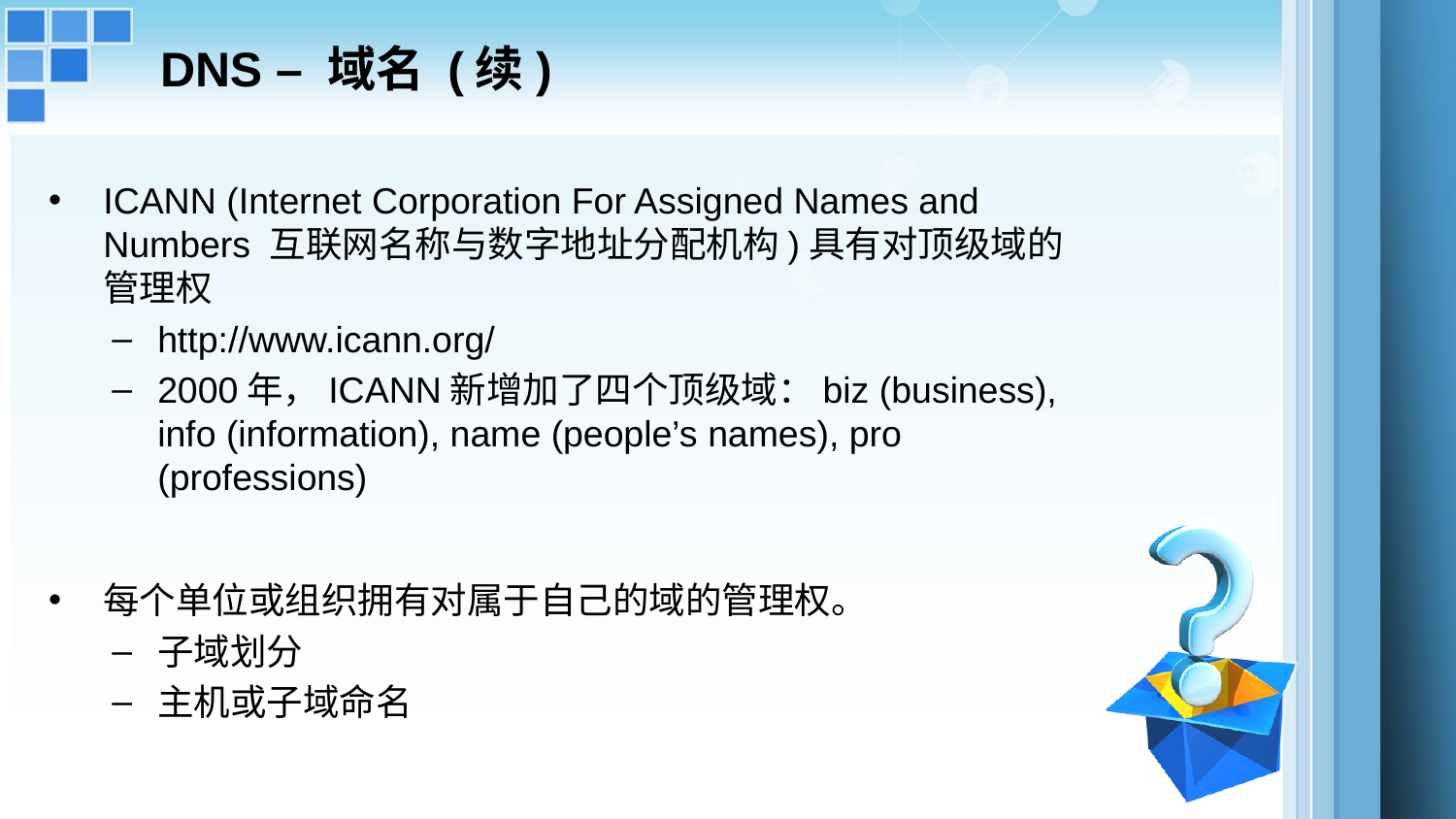

# DNS – 域名 (续)
ICANN (Internet Corporation For Assigned Names and Numbers 互联网名称与数字地址分配机构)具有对顶级域的管理权
http://www.icann.org/
2000年，ICANN新增加了四个顶级域：biz (business), info (information), name (people’s names), pro (professions)

每个单位或组织拥有对属于自己的域的管理权。
子域划分
主机或子域命名